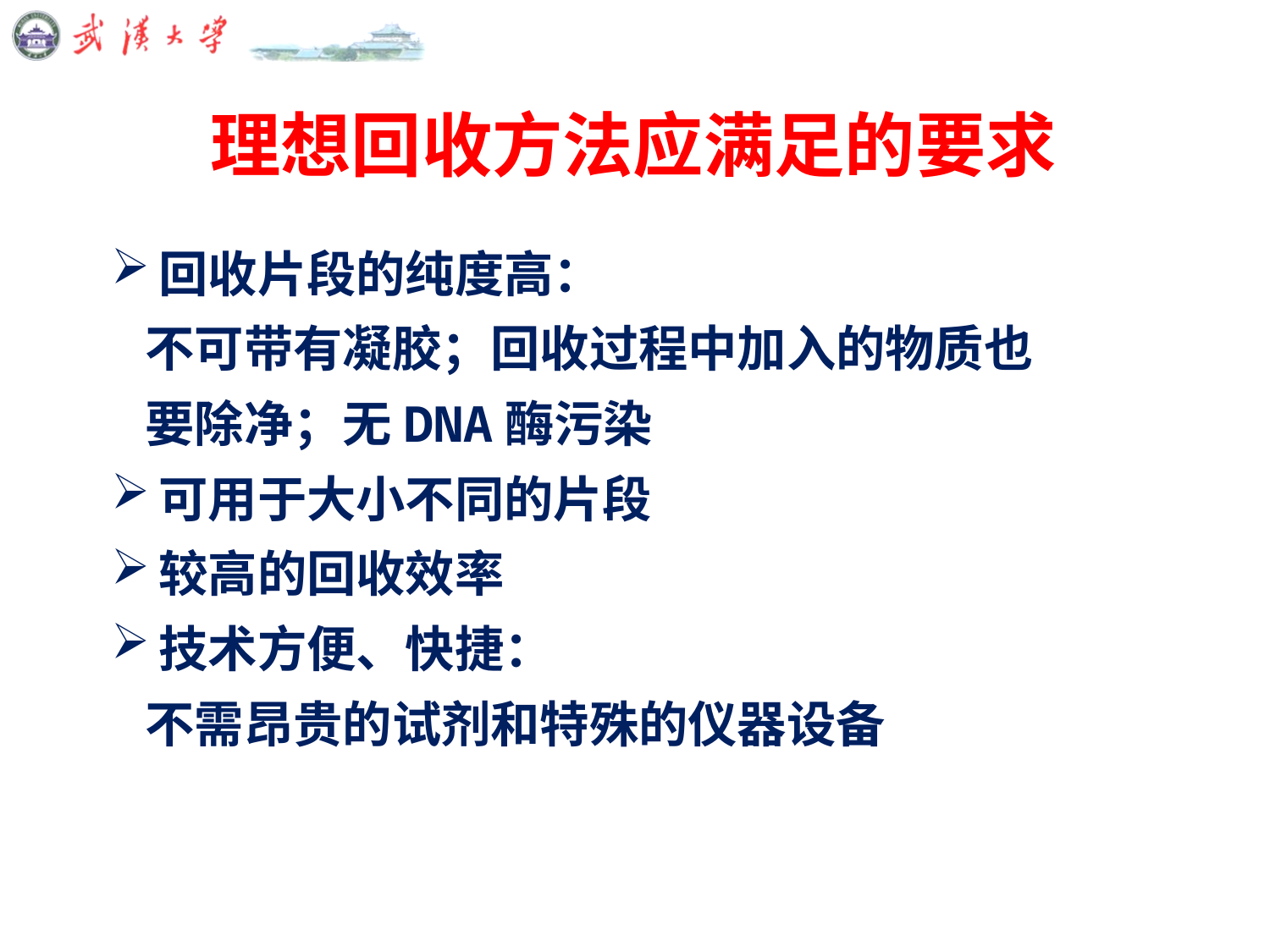

# 理想回收方法应满足的要求

回收片段的纯度高：
  不可带有凝胶；回收过程中加入的物质也
  要除净；无DNA酶污染
可用于大小不同的片段
较高的回收效率
技术方便、快捷：
  不需昂贵的试剂和特殊的仪器设备